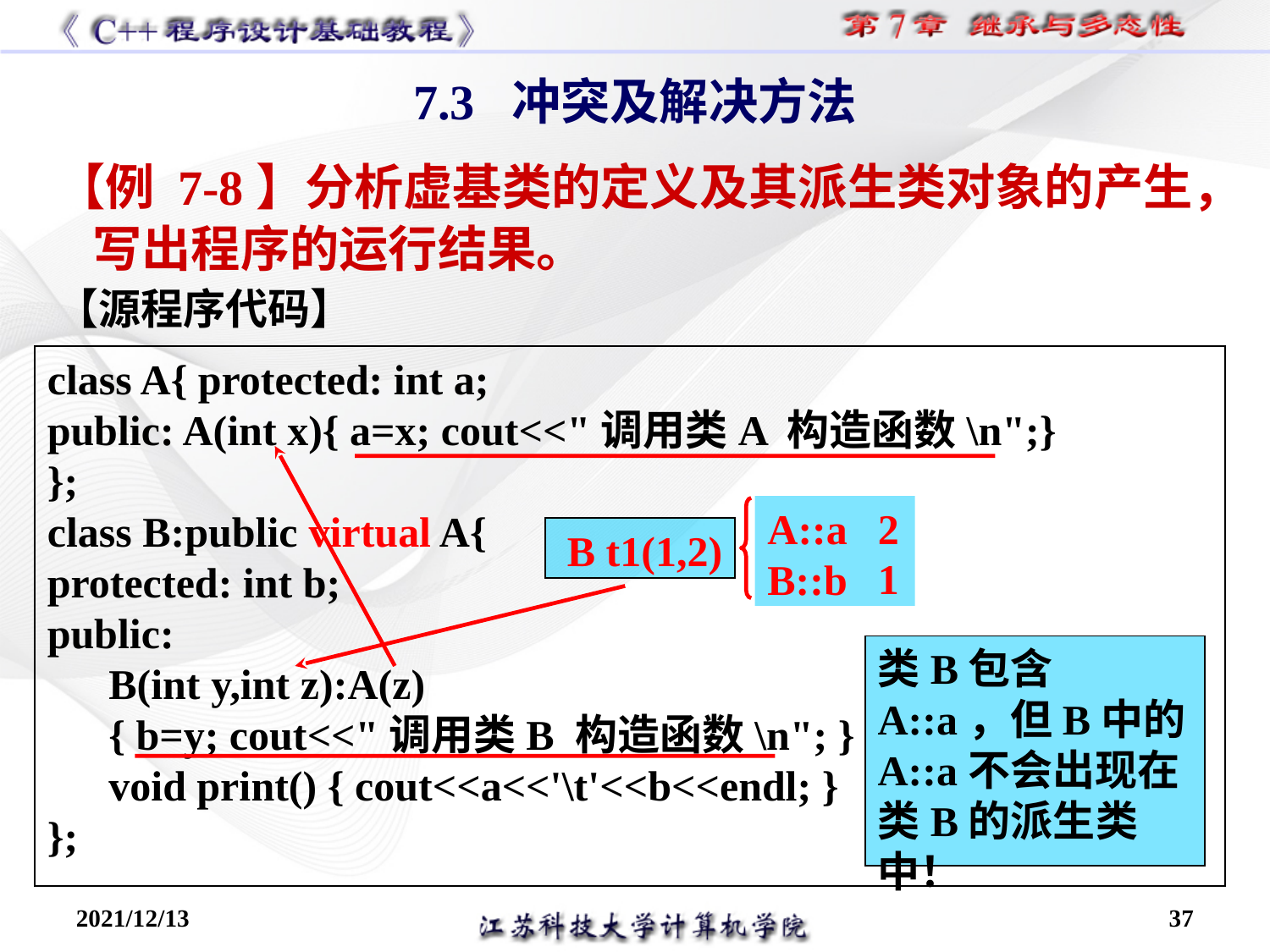

7.3  冲突及解决方法
【例 7-8】分析虚基类的定义及其派生类对象的产生，写出程序的运行结果。
【源程序代码】
class A{ protected: int a;
public: A(int x){ a=x; cout<<"调用类A 构造函数\n";}
};
class B:public virtual A{
protected: int b;
public:
B(int y,int z):A(z)
{ b=y; cout<<"调用类B 构造函数\n"; }
void print() { cout<<a<<'\t'<<b<<endl; }
};

A::a
B::b

B t1(1,2)
2
1

类B包含A::a，但B中的A::a不会出现在类B的派生类中！